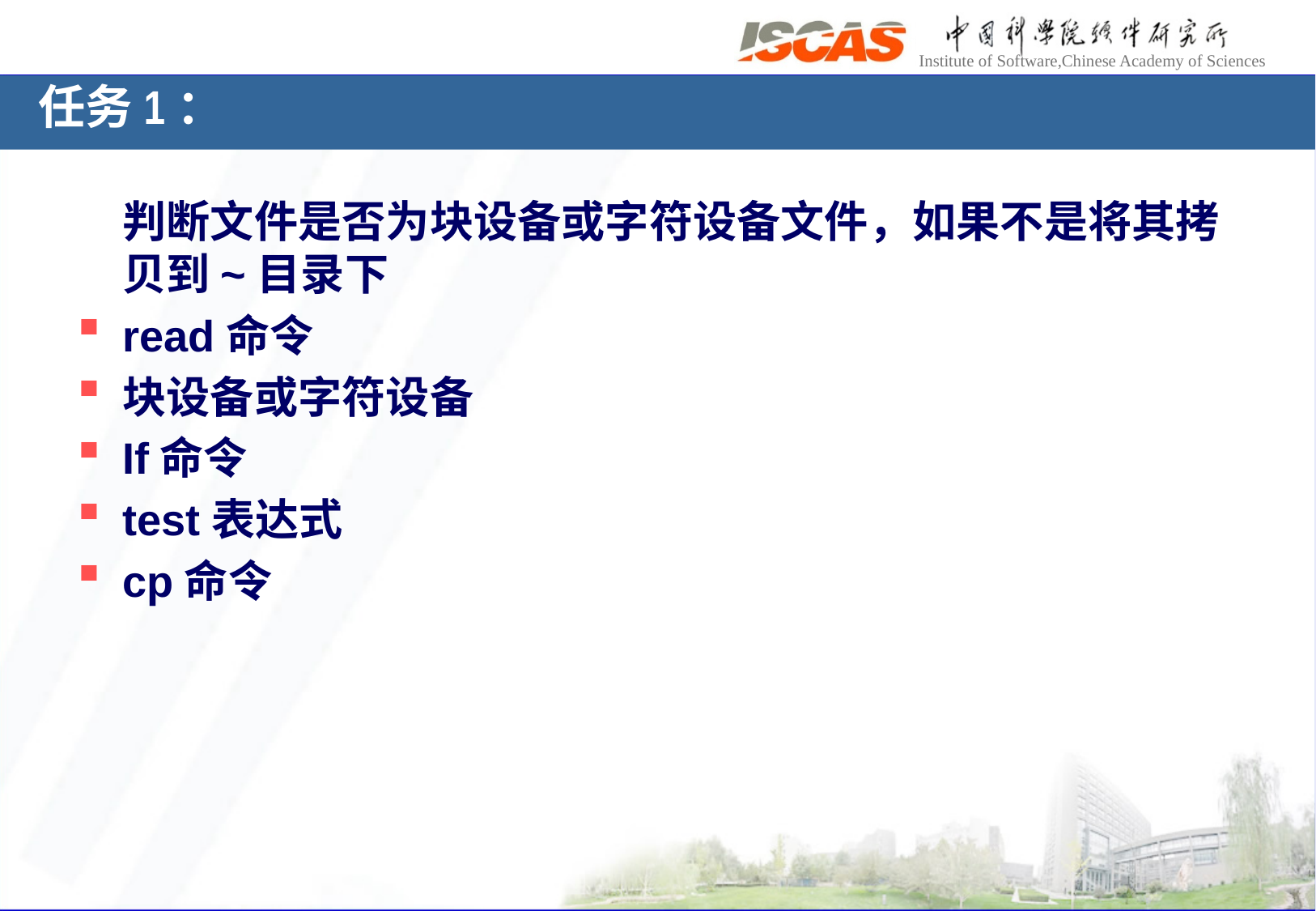

任务1：
	判断文件是否为块设备或字符设备文件，如果不是将其拷贝到~目录下
read命令
块设备或字符设备
If命令
test表达式
cp命令